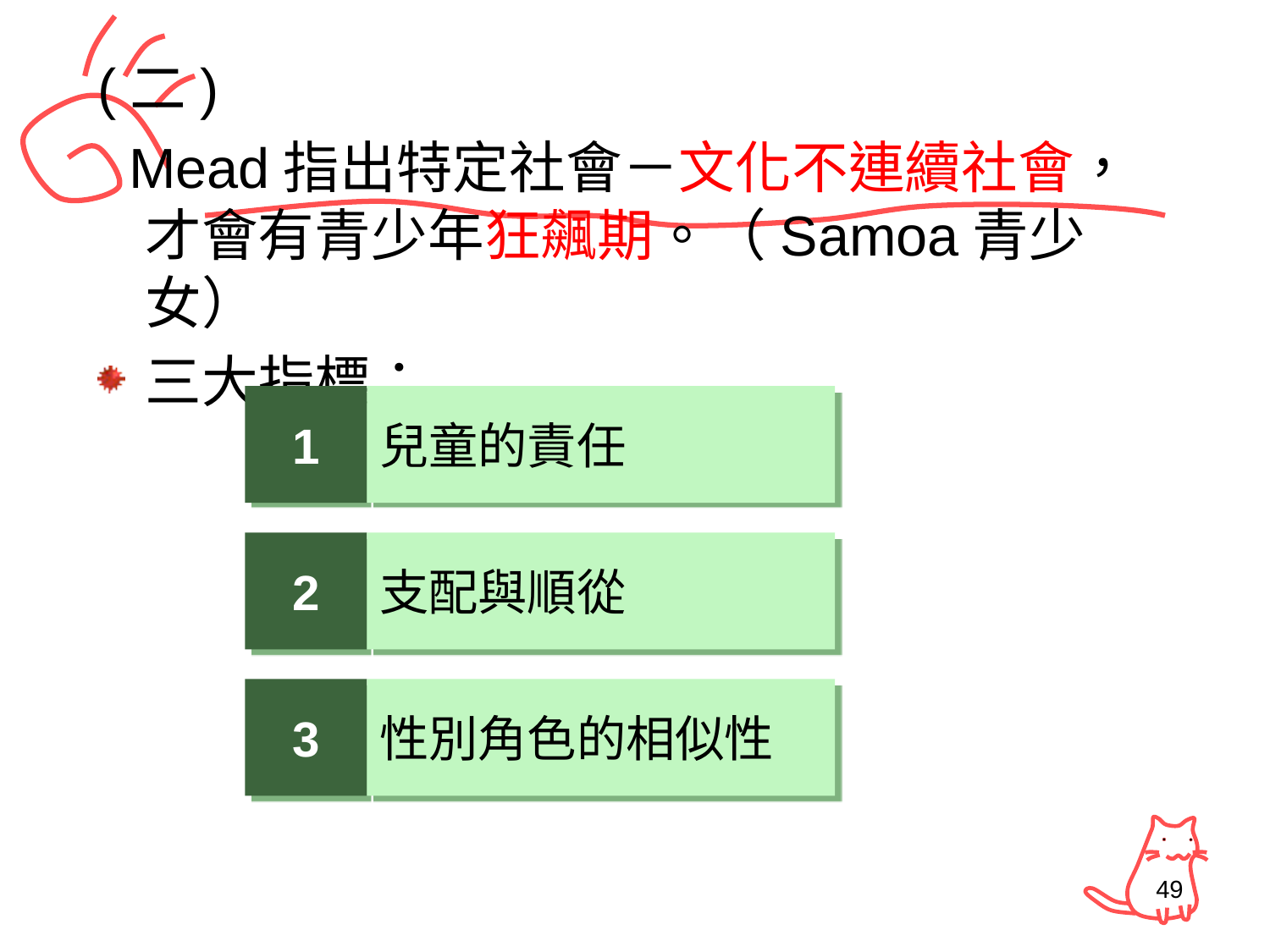

(二)
  Mead指出特定社會－文化不連續社會，才會有青少年狂飆期。（Samoa青少女）
三大指標：

1
兒童的責任
2
支配與順從
3
性別角色的相似性
49